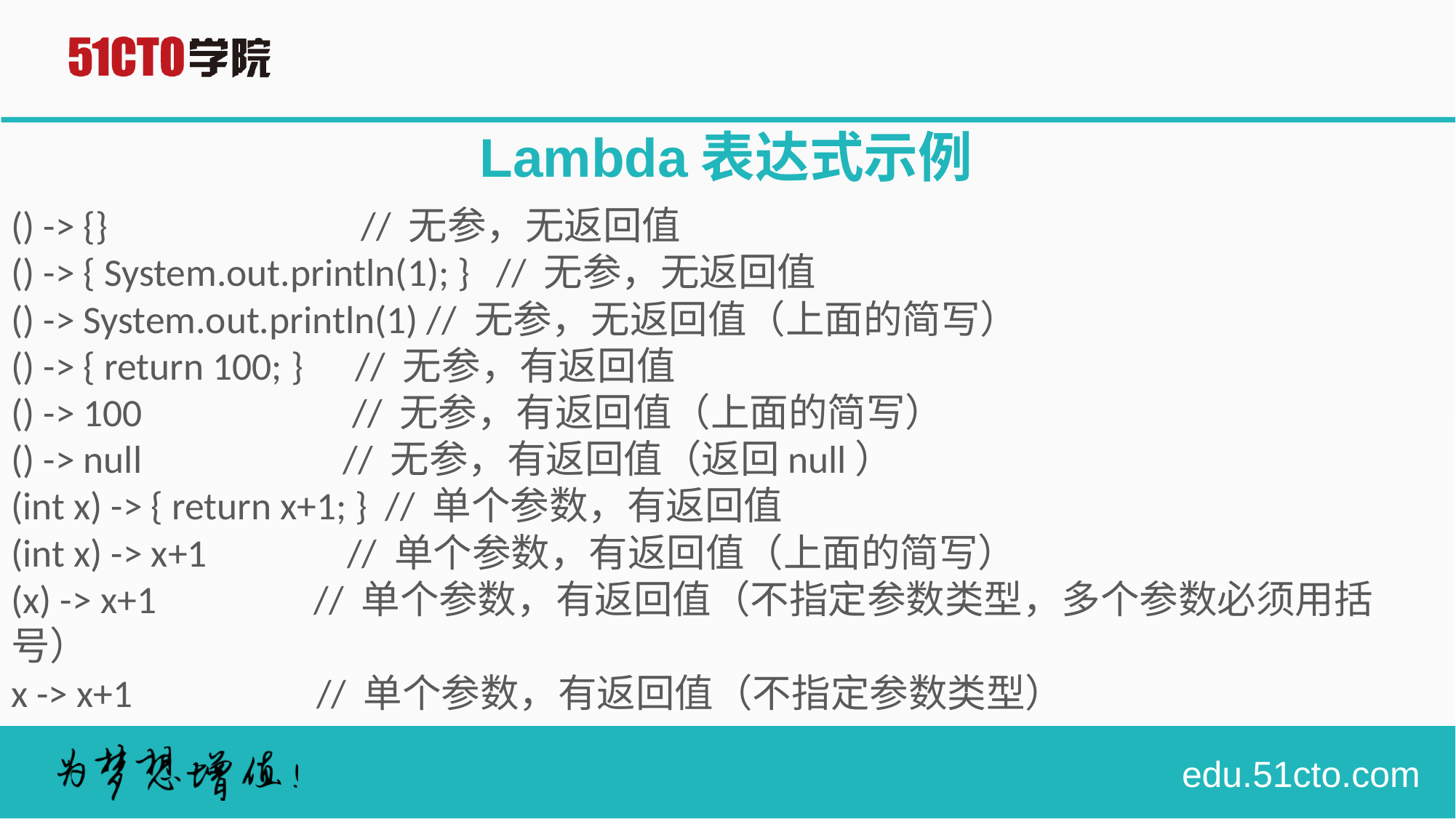

# Lambda表达式示例
() -> {}                             // 无参，无返回值
() -> { System.out.println(1); }   // 无参，无返回值
() -> System.out.println(1) // 无参，无返回值（上面的简写）
() -> { return 100; }      // 无参，有返回值
() -> 100                        // 无参，有返回值（上面的简写）
() -> null                       // 无参，有返回值（返回null）
(int x) -> { return x+1; }  // 单个参数，有返回值
(int x) -> x+1                // 单个参数，有返回值（上面的简写）
(x) -> x+1                  // 单个参数，有返回值（不指定参数类型，多个参数必须用括号）
x -> x+1                     // 单个参数，有返回值（不指定参数类型）